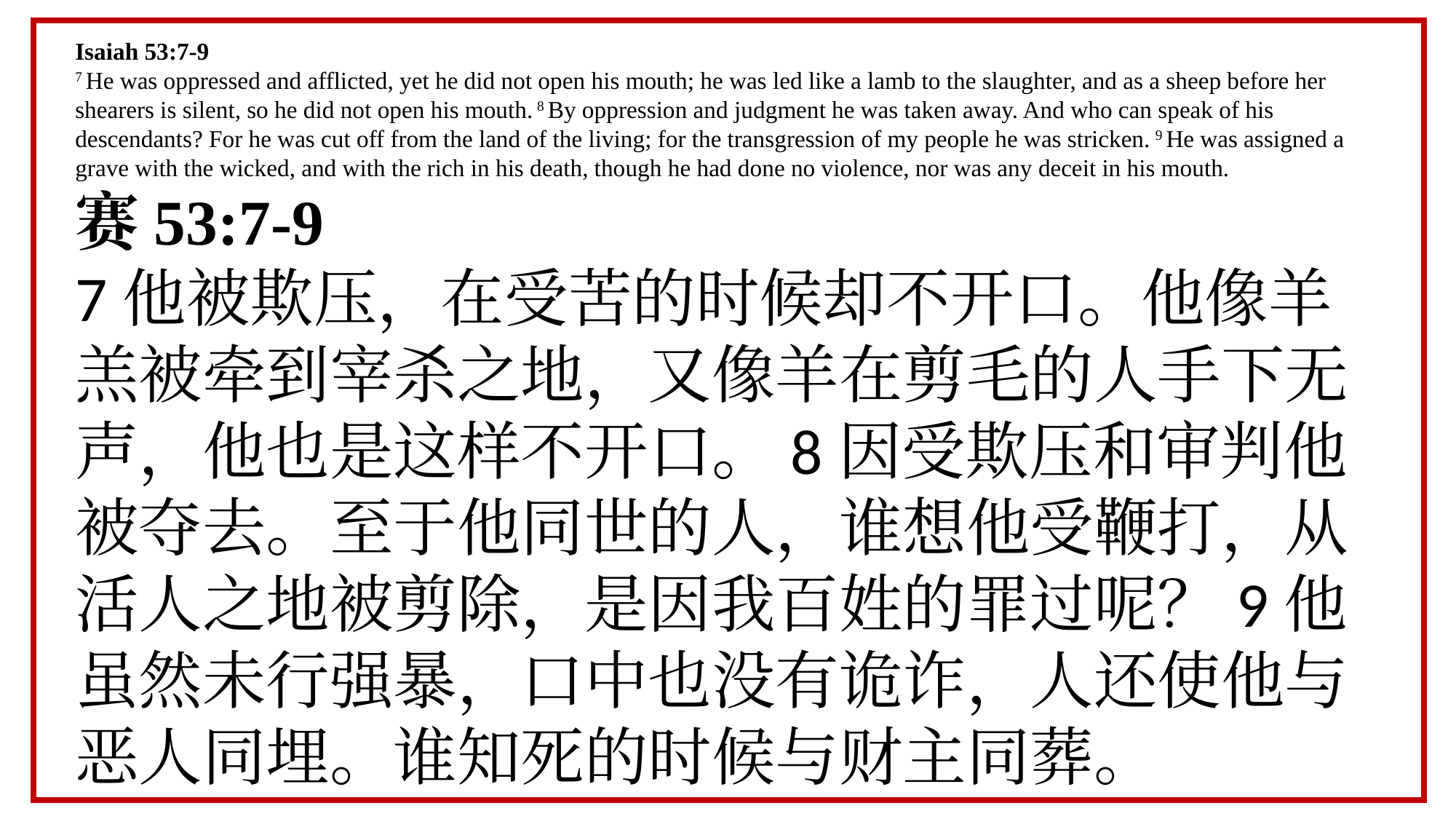

Isaiah 53:7-9
7 He was oppressed and afflicted, yet he did not open his mouth; he was led like a lamb to the slaughter, and as a sheep before her shearers is silent, so he did not open his mouth. 8 By oppression and judgment he was taken away. And who can speak of his descendants? For he was cut off from the land of the living; for the transgression of my people he was stricken. 9 He was assigned a grave with the wicked, and with the rich in his death, though he had done no violence, nor was any deceit in his mouth.
赛53:7-9
7他被欺压，在受苦的时候却不开口。他像羊羔被牵到宰杀之地，又像羊在剪毛的人手下无声，他也是这样不开口。8因受欺压和审判他被夺去。至于他同世的人，谁想他受鞭打，从活人之地被剪除，是因我百姓的罪过呢？9他虽然未行强暴，口中也没有诡诈，人还使他与恶人同埋。谁知死的时候与财主同葬。